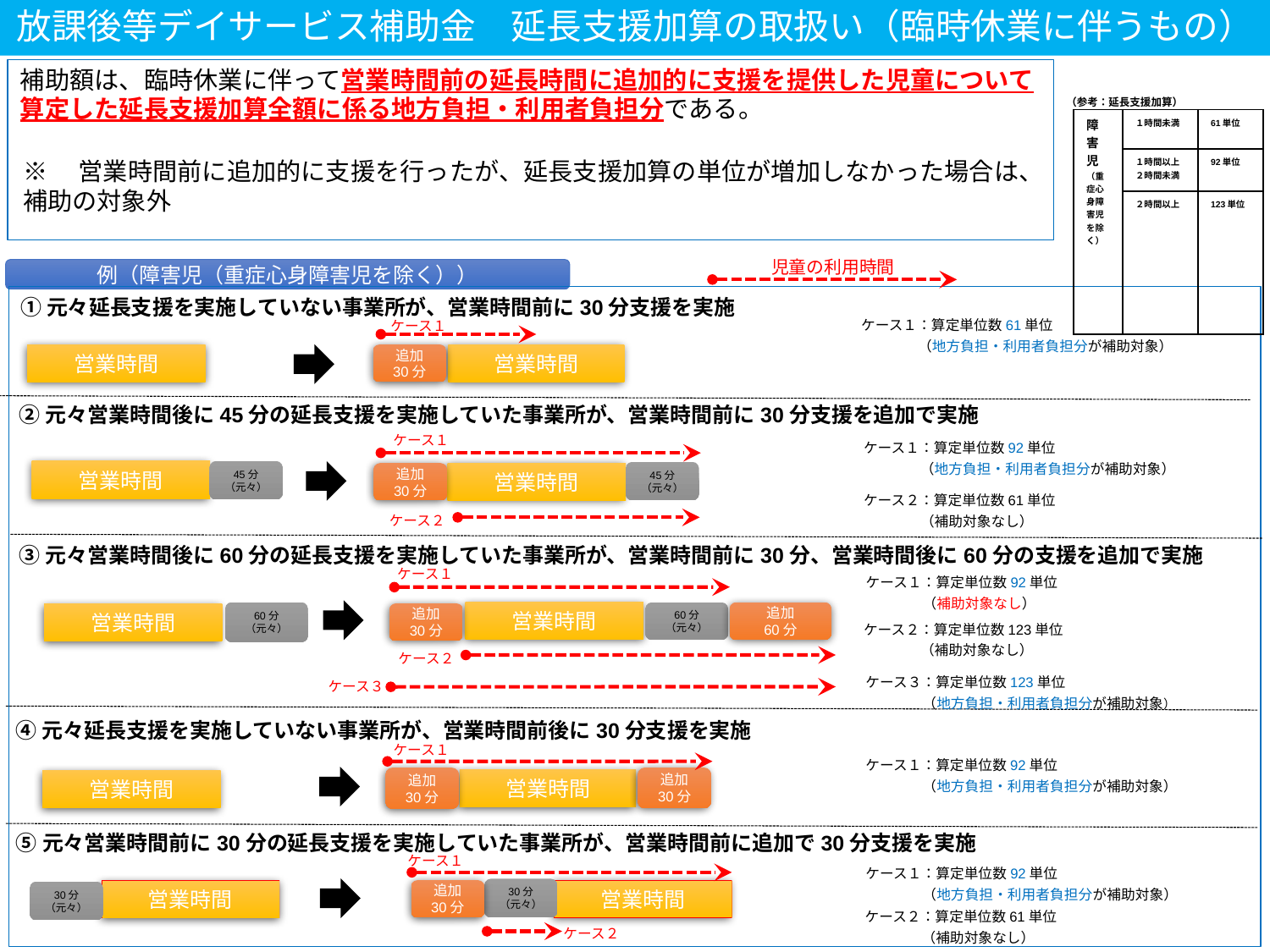

# 放課後等デイサービス補助金　延長支援加算の取扱い（臨時休業に伴うもの）
補助額は、臨時休業に伴って営業時間前の延長時間に追加的に支援を提供した児童について算定した延長支援加算全額に係る地方負担・利用者負担分である。
（参考：延長支援加算）
| 障害児 （重症心身障害児を除く） | １時間未満 | 61単位 |
| --- | --- | --- |
|  | １時間以上２時間未満 | 92単位 |
|  | ２時間以上 | 123単位 |
※　営業時間前に追加的に支援を行ったが、延長支援加算の単位が増加しなかった場合は、補助の対象外
児童の利用時間
例（障害児（重症心身障害児を除く））

①元々延長支援を実施していない事業所が、営業時間前に30分支援を実施
ケース１：算定単位数61単位
　　　　（地方負担・利用者負担分が補助対象）
ケース１
営業時間
追加
30分
営業時間

②元々営業時間後に45分の延長支援を実施していた事業所が、営業時間前に30分支援を追加で実施
ケース１
ケース１：算定単位数92単位
　　　　（地方負担・利用者負担分が補助対象）
営業時間
45分
（元々）
45分
（元々）
追加
30分
営業時間

ケース２：算定単位数61単位
　　　　（補助対象なし）
ケース２
③元々営業時間後に60分の延長支援を実施していた事業所が、営業時間前に30分、営業時間後に60分の支援を追加で実施
ケース１
ケース１：算定単位数92単位
　　　　（補助対象なし）
60分
（元々）
営業時間
追加
60分
60分
（元々）

追加
30分
営業時間
ケース２：算定単位数123単位
　　　　（補助対象なし）
ケース２
ケース３：算定単位数123単位
　　　　（地方負担・利用者負担分が補助対象）
ケース３
④元々延長支援を実施していない事業所が、営業時間前後に30分支援を実施
ケース１
ケース１：算定単位数92単位
　　　　（地方負担・利用者負担分が補助対象）
追加
30分
追加
30分

営業時間
営業時間
⑤元々営業時間前に30分の延長支援を実施していた事業所が、営業時間前に追加で30分支援を実施
ケース１
ケース１：算定単位数92単位
　　　　（地方負担・利用者負担分が補助対象）
30分
（元々）
営業時間
追加
30分

営業時間
30分
（元々）
ケース２：算定単位数61単位
　　　　（補助対象なし）
ケース２